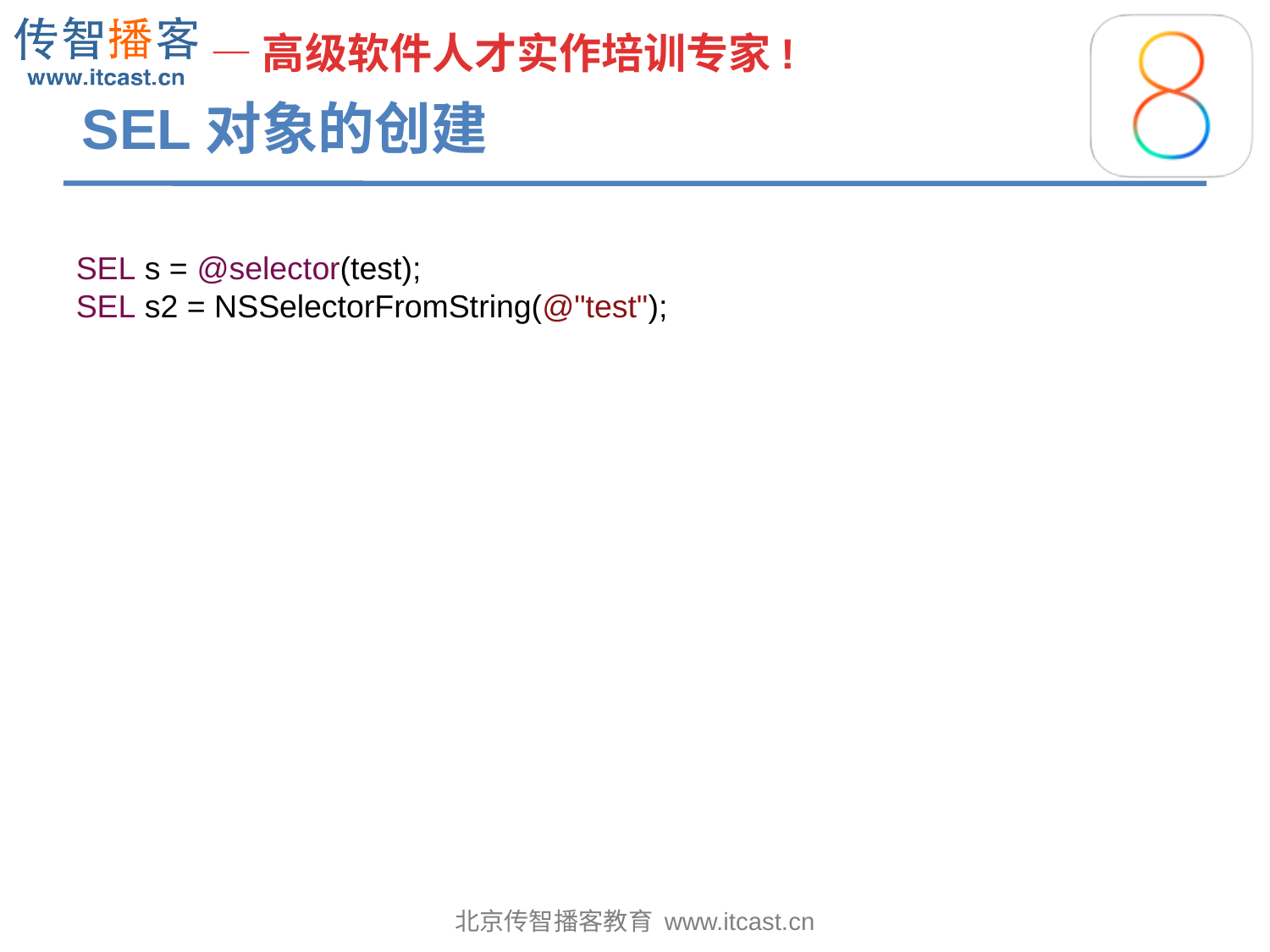

# SEL对象的创建
SEL s = @selector(test);
SEL s2 = NSSelectorFromString(@"test");